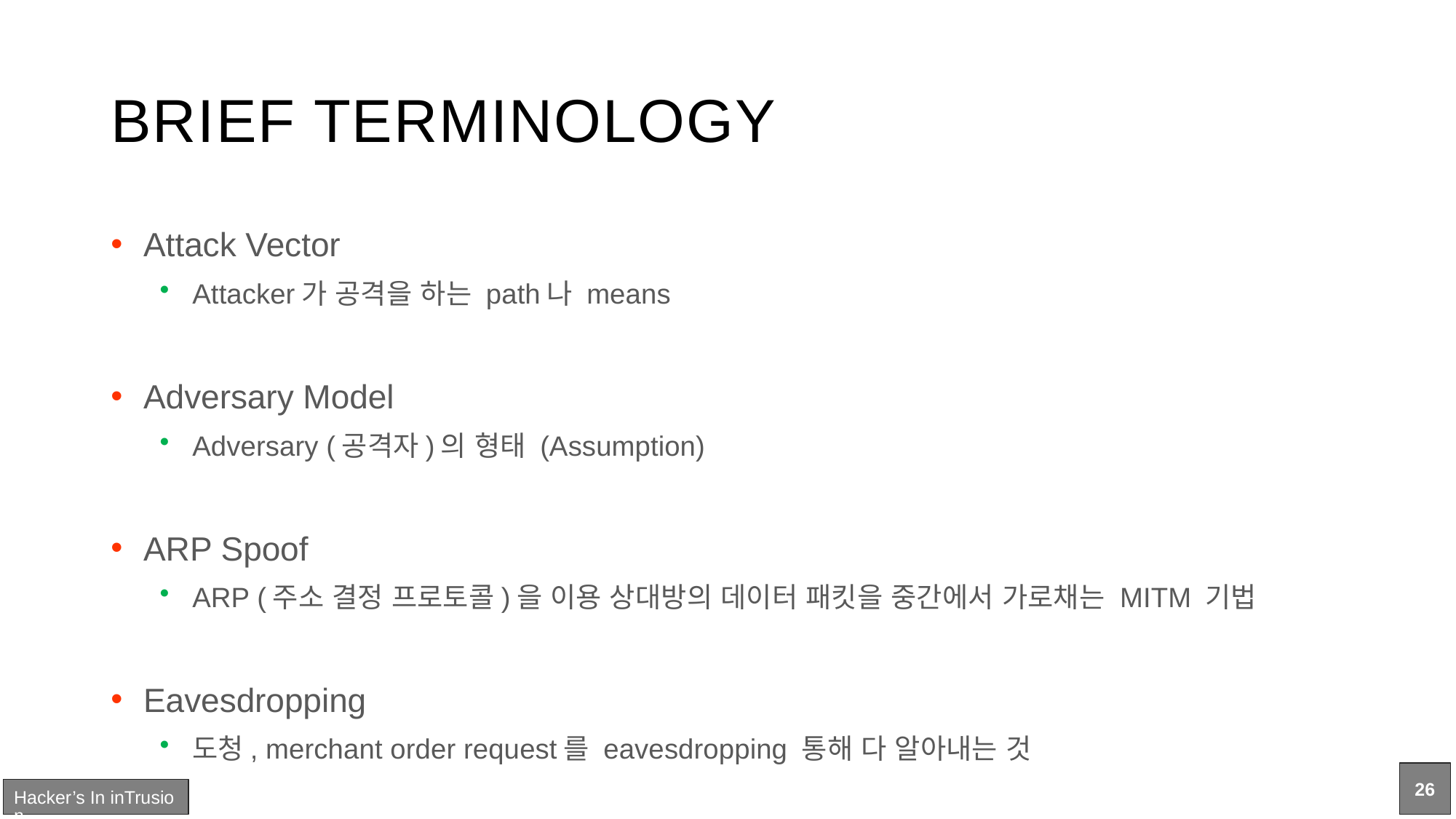

# BRIEF TERMINOLOGY
Attack Vector
Attacker가 공격을 하는 path나 means

Adversary Model
Adversary (공격자)의 형태 (Assumption)

ARP Spoof
ARP (주소 결정 프로토콜)을 이용 상대방의 데이터 패킷을 중간에서 가로채는 MITM 기법

Eavesdropping
도청, merchant order request를 eavesdropping 통해 다 알아내는 것

26
Hacker’s In inTrusion